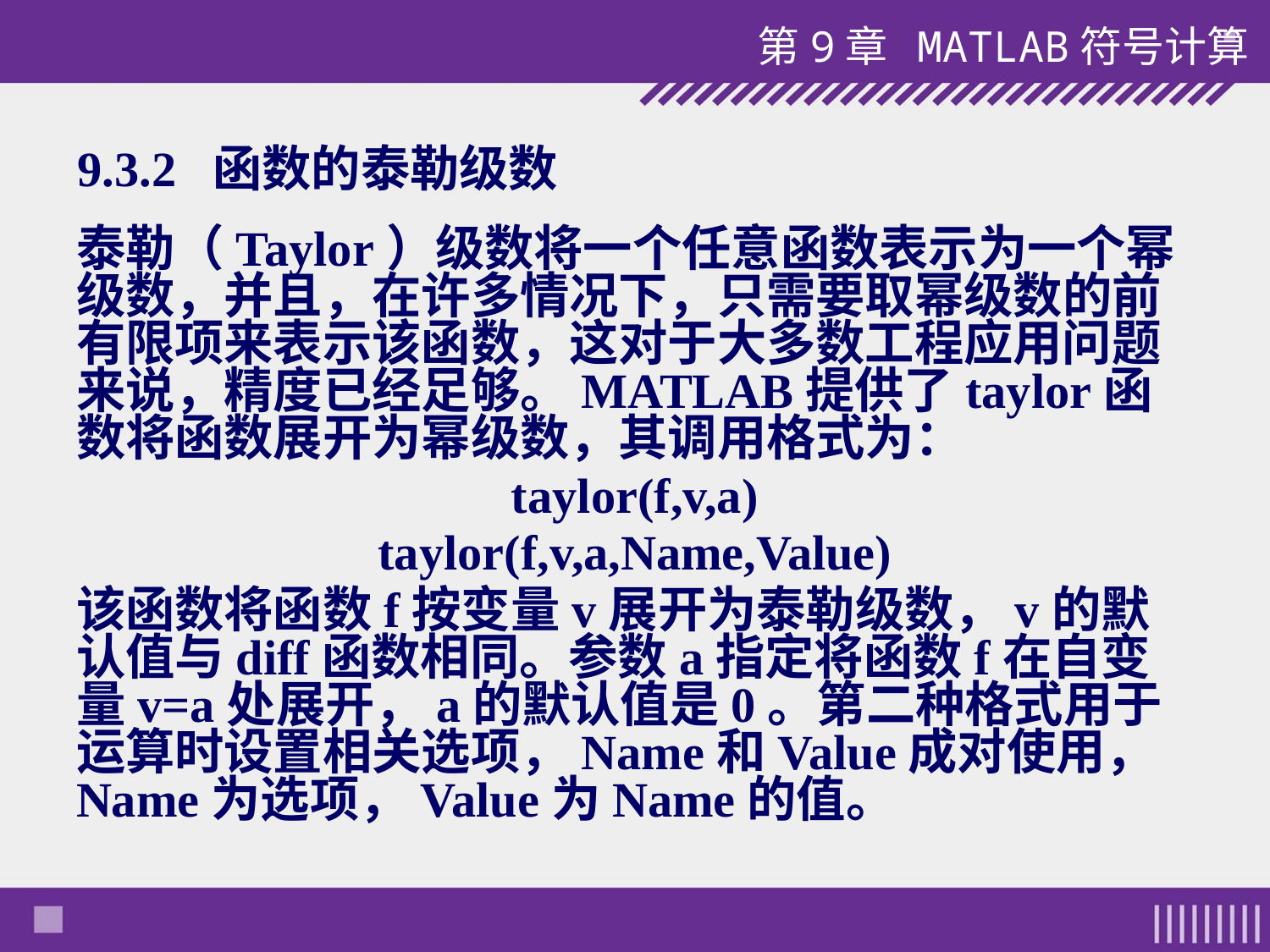

第9章  MATLAB符号计算
# 9.3.2  函数的泰勒级数
泰勒（Taylor）级数将一个任意函数表示为一个幂级数，并且，在许多情况下，只需要取幂级数的前有限项来表示该函数，这对于大多数工程应用问题来说，精度已经足够。MATLAB提供了taylor函数将函数展开为幂级数，其调用格式为：
taylor(f,v,a)
taylor(f,v,a,Name,Value)
该函数将函数f按变量v展开为泰勒级数，v的默认值与diff函数相同。参数a指定将函数f在自变量v=a处展开，a的默认值是0。第二种格式用于运算时设置相关选项，Name和Value成对使用，Name为选项，Value为Name的值。